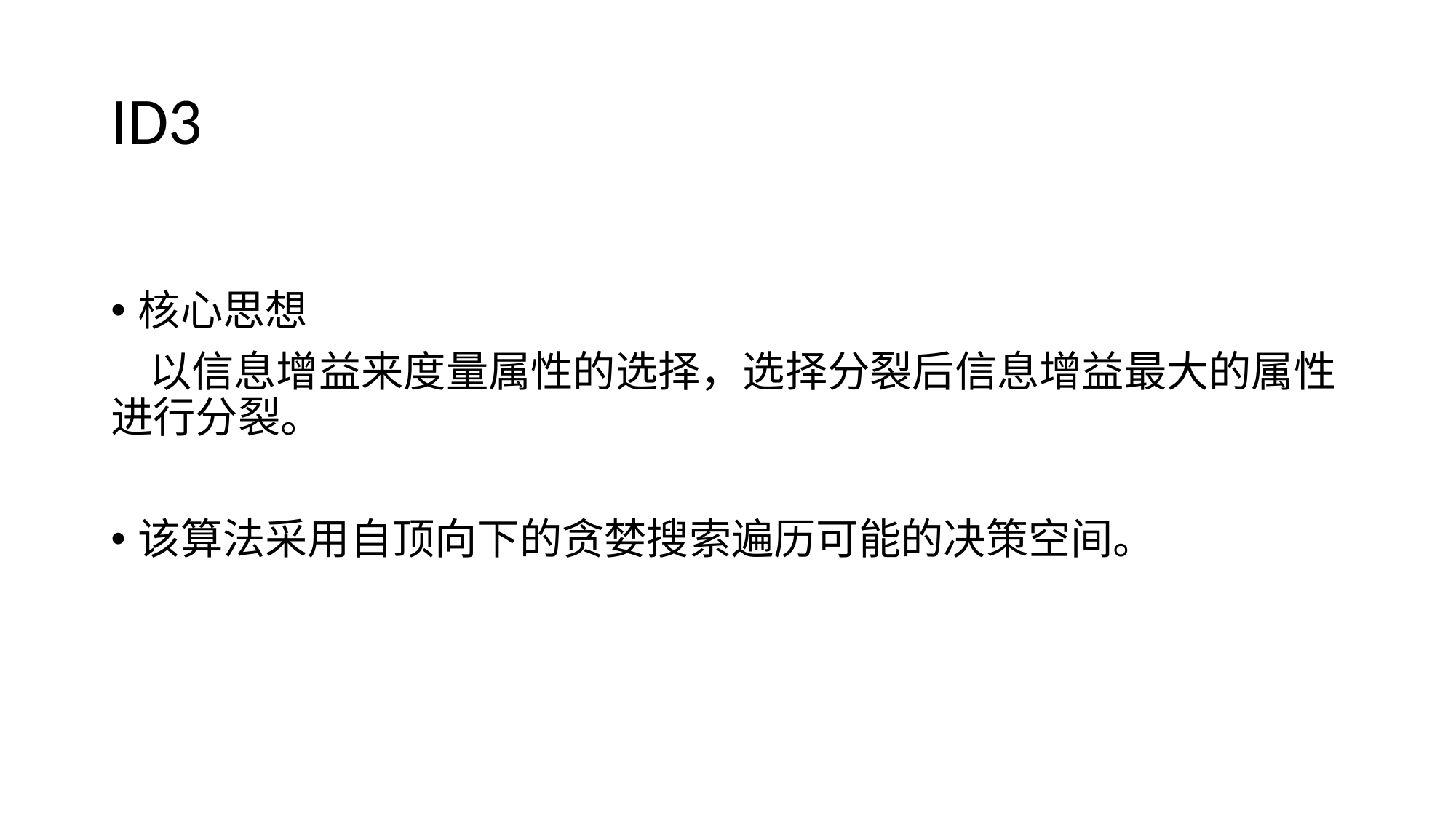

# ID3

核心思想
   以信息增益来度量属性的选择，选择分裂后信息增益最大的属性进行分裂。

该算法采用自顶向下的贪婪搜索遍历可能的决策空间。